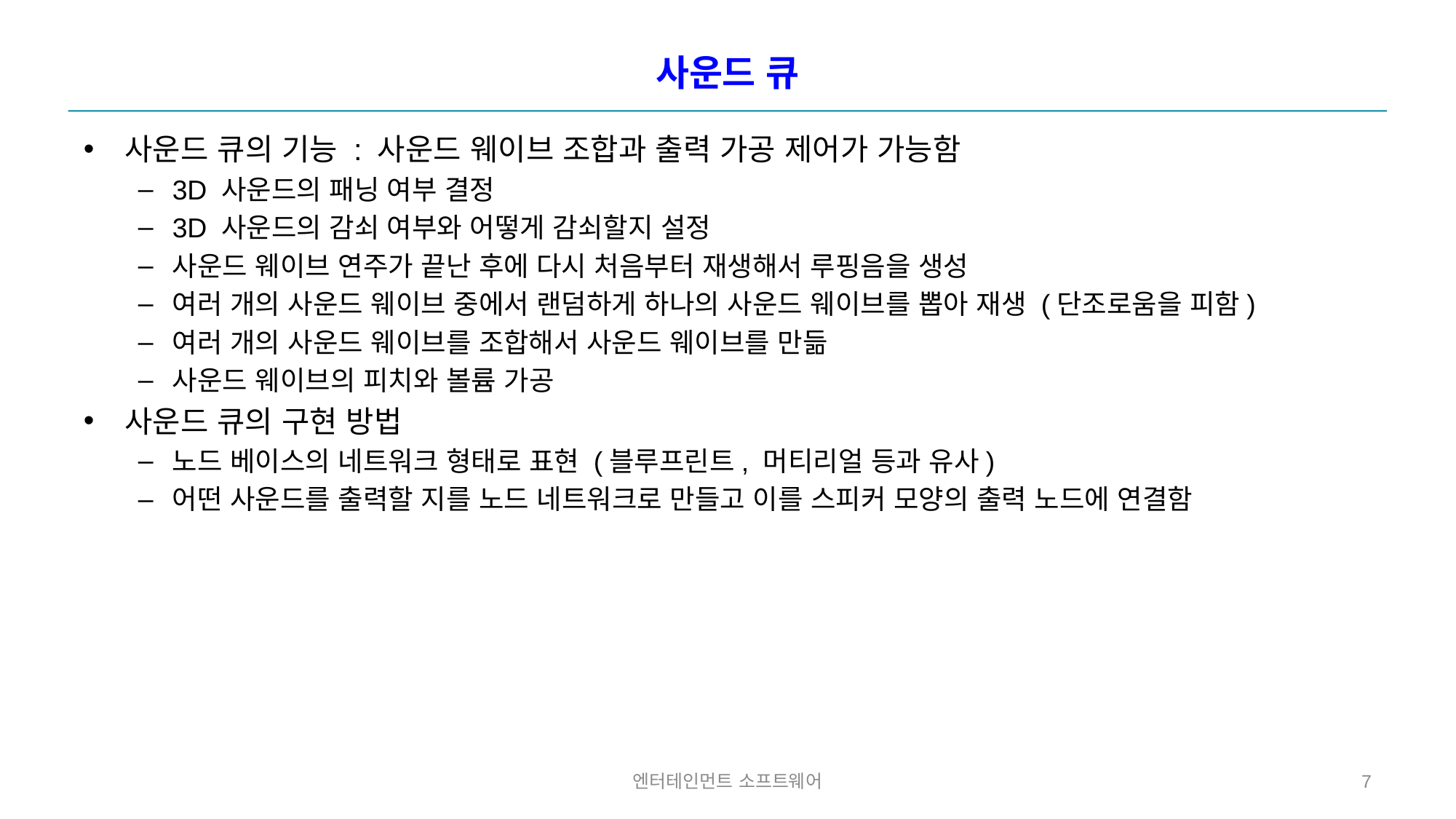

# 사운드 큐
사운드 큐의 기능 : 사운드 웨이브 조합과 출력 가공 제어가 가능함
3D 사운드의 패닝 여부 결정
3D 사운드의 감쇠 여부와 어떻게 감쇠할지 설정
사운드 웨이브 연주가 끝난 후에 다시 처음부터 재생해서 루핑음을 생성
여러 개의 사운드 웨이브 중에서 랜덤하게 하나의 사운드 웨이브를 뽑아 재생 (단조로움을 피함)
여러 개의 사운드 웨이브를 조합해서 사운드 웨이브를 만듦
사운드 웨이브의 피치와 볼륨 가공
사운드 큐의 구현 방법
노드 베이스의 네트워크 형태로 표현 (블루프린트, 머티리얼 등과 유사)
어떤 사운드를 출력할 지를 노드 네트워크로 만들고 이를 스피커 모양의 출력 노드에 연결함
엔터테인먼트 소프트웨어
7